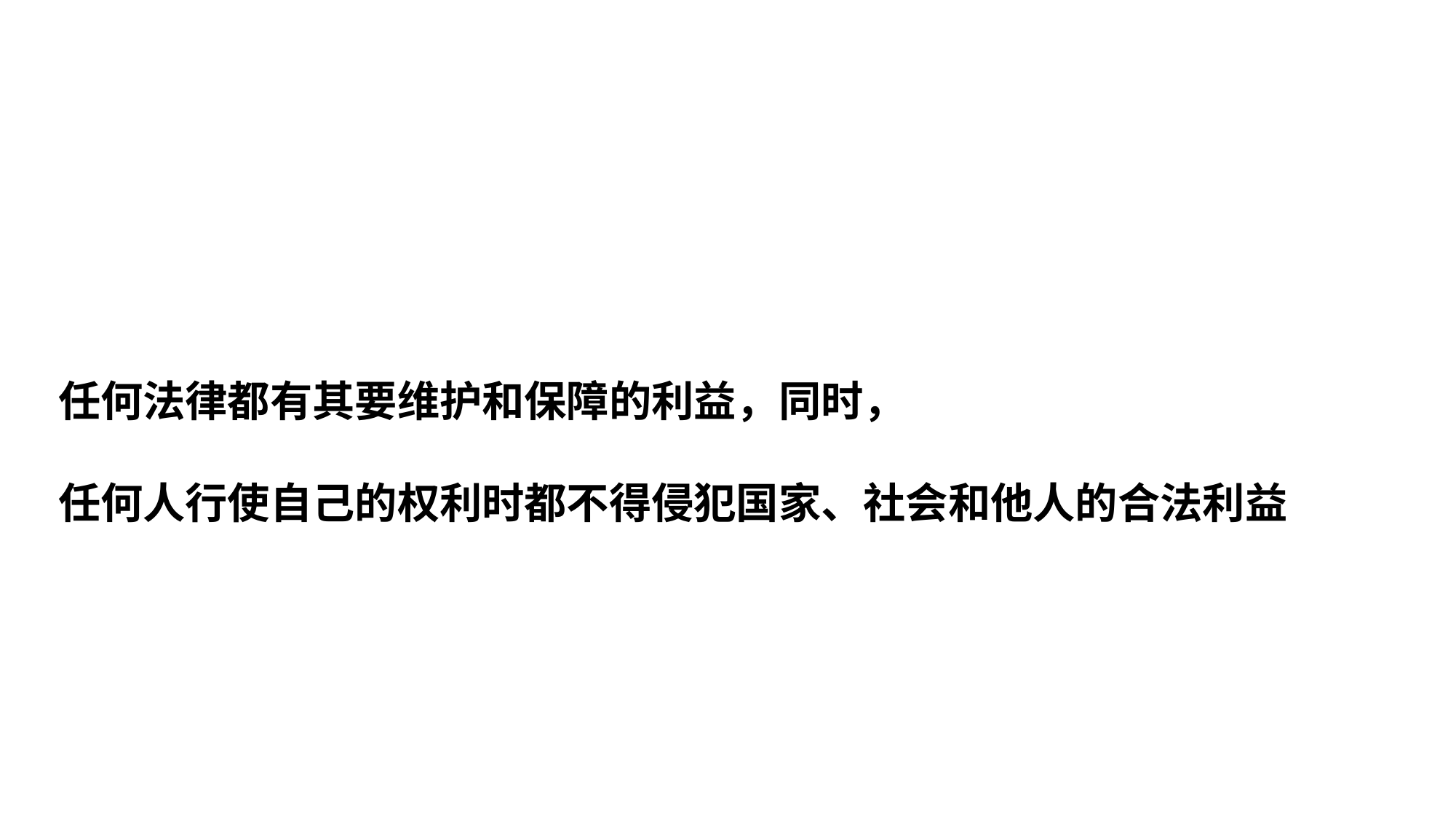

任何法律都有其要维护和保障的利益，同时，
任何人行使自己的权利时都不得侵犯国家、社会和他人的合法利益